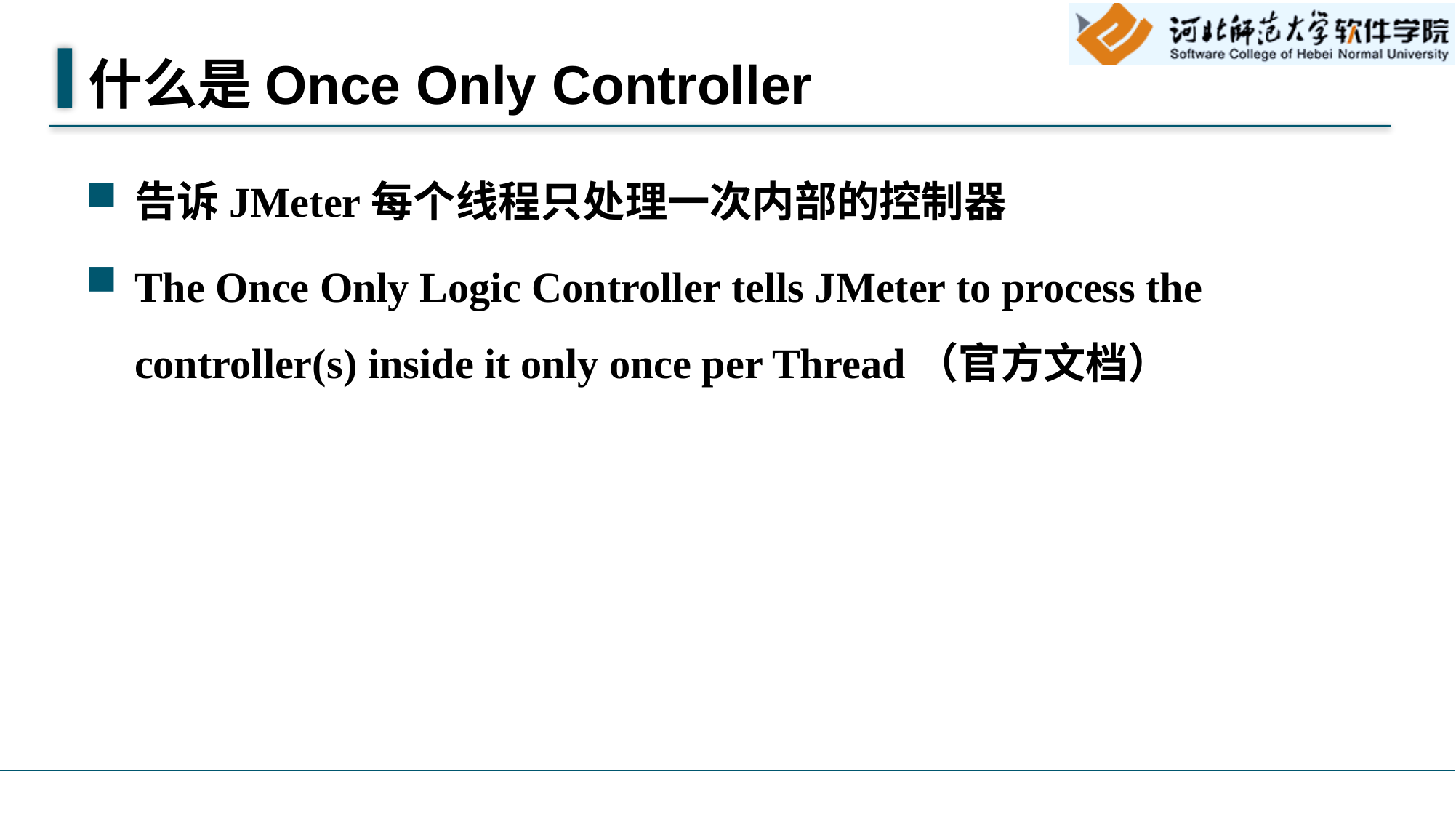

# 什么是Once Only Controller
告诉JMeter每个线程只处理一次内部的控制器
The Once Only Logic Controller tells JMeter to process the controller(s) inside it only once per Thread（官方文档）